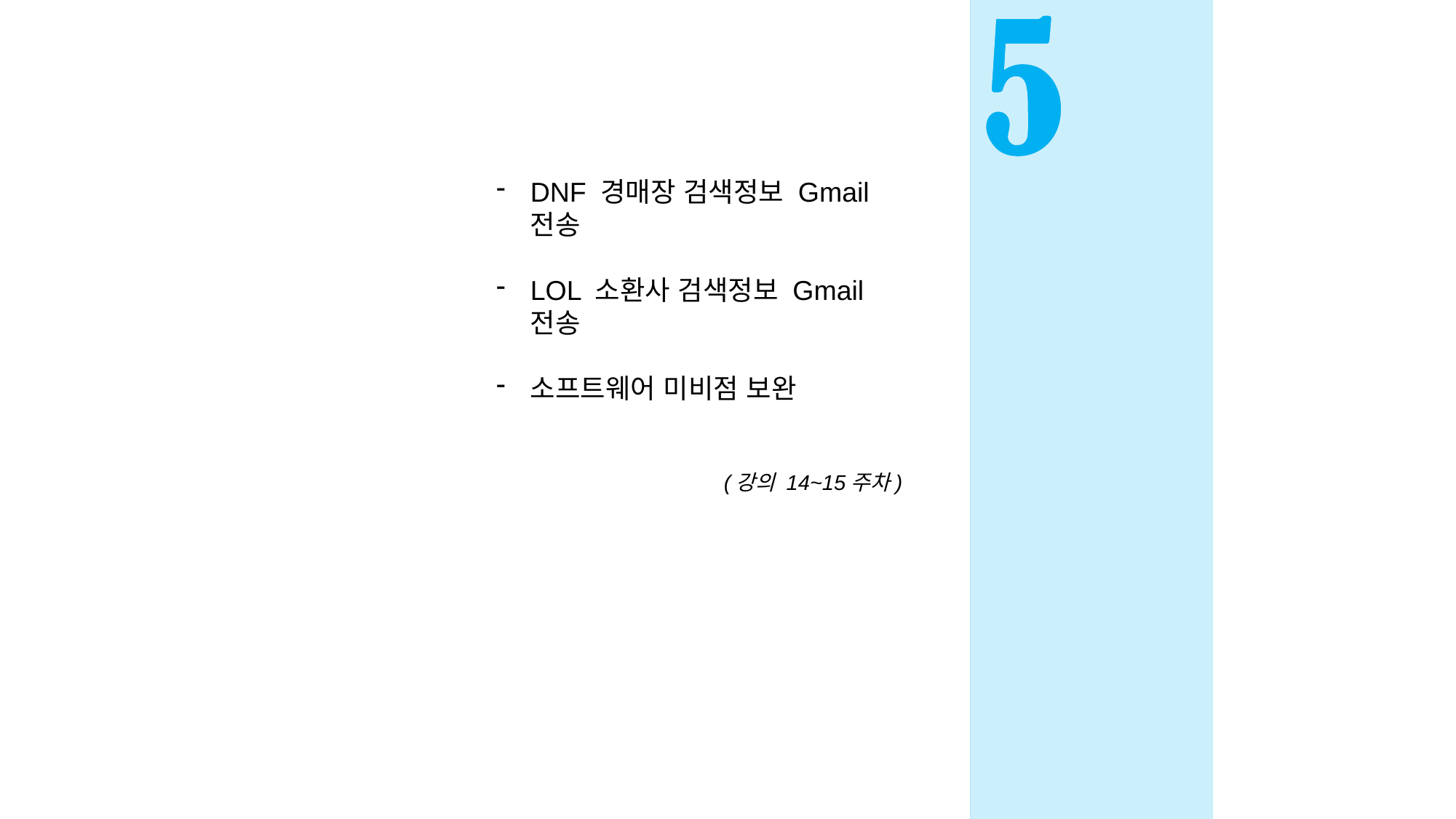

DNF 경매장 검색정보 Gmail 전송

LOL 소환사 검색정보 Gmail 전송

소프트웨어 미비점 보완

(강의 14~15주차)